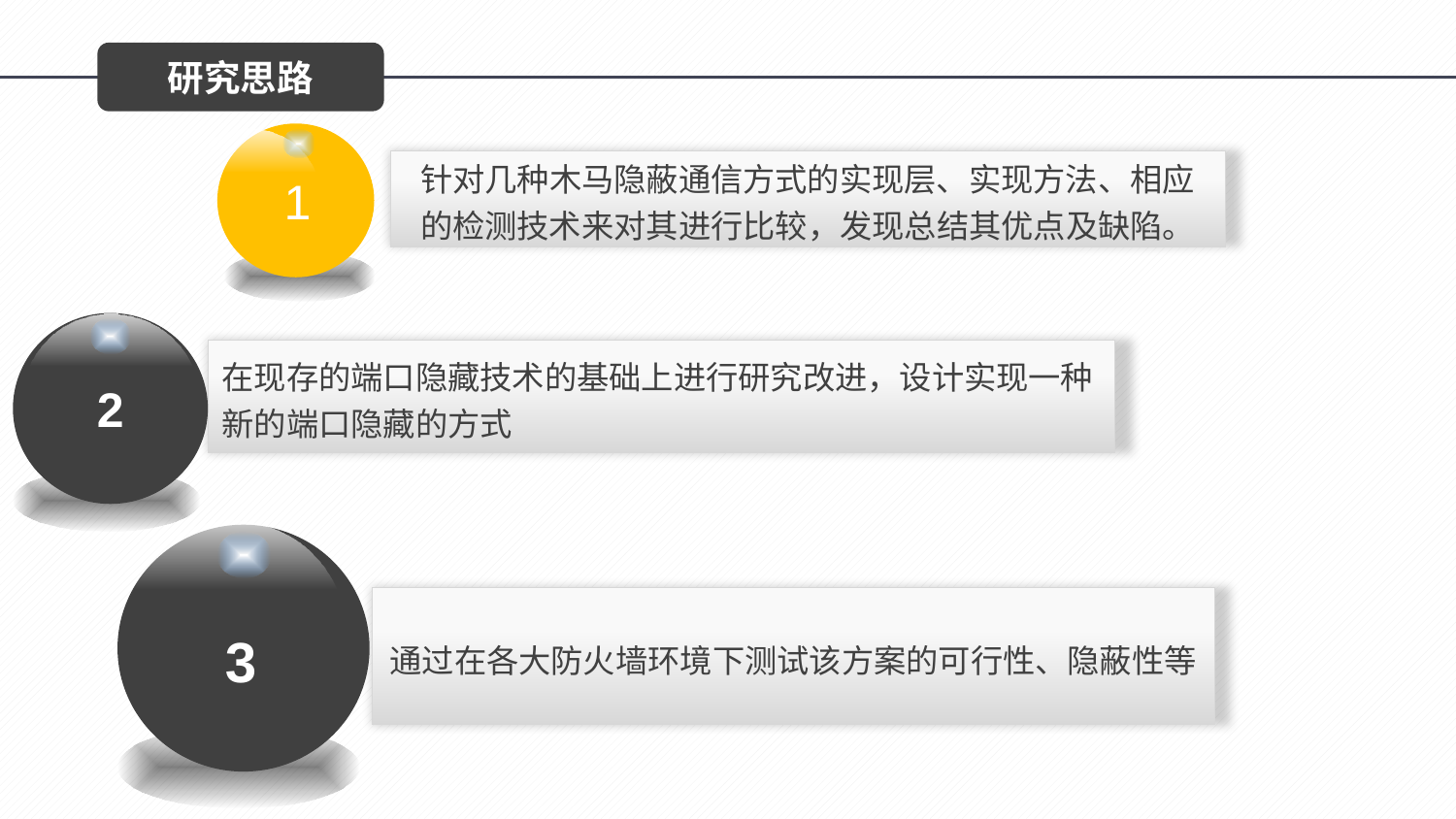

研究思路

针对几种木马隐蔽通信方式的实现层、实现方法、相应的检测技术来对其进行比较，发现总结其优点及缺陷。
  1

2

在现存的端口隐藏技术的基础上进行研究改进，设计实现一种新的端口隐藏的方式

3

通过在各大防火墙环境下测试该方案的可行性、隐蔽性等